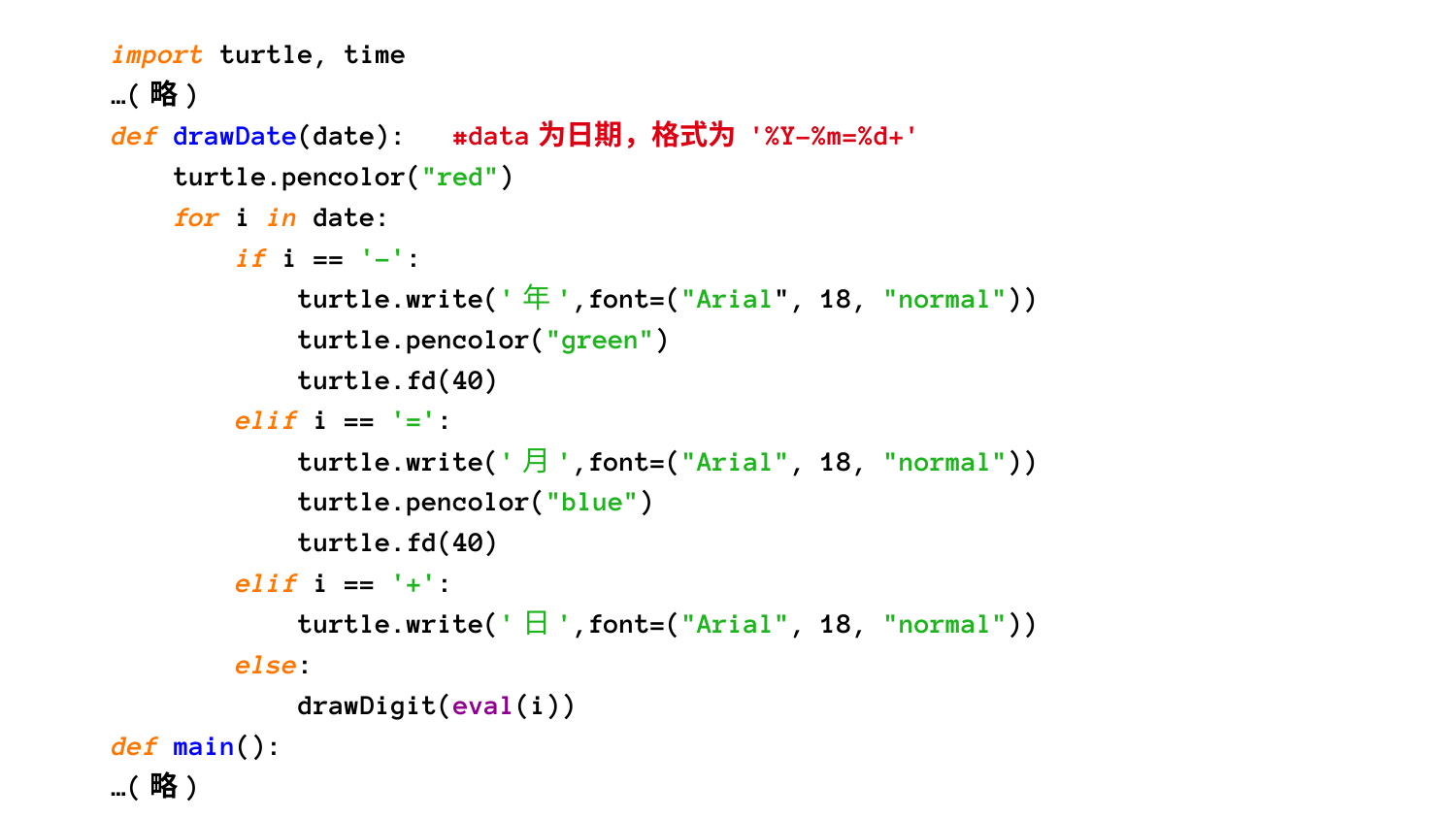

import turtle, time
…(略)
def drawDate(date):   #data为日期，格式为 '%Y-%m=%d+'
    turtle.pencolor("red")
    for i in date:
        if i == '-':
            turtle.write('年',font=("Arial", 18, "normal"))
            turtle.pencolor("green")
            turtle.fd(40)
        elif i == '=':
            turtle.write('月',font=("Arial", 18, "normal"))
            turtle.pencolor("blue")
            turtle.fd(40)
        elif i == '+':
            turtle.write('日',font=("Arial", 18, "normal"))
        else:
            drawDigit(eval(i))
def main():
…(略)